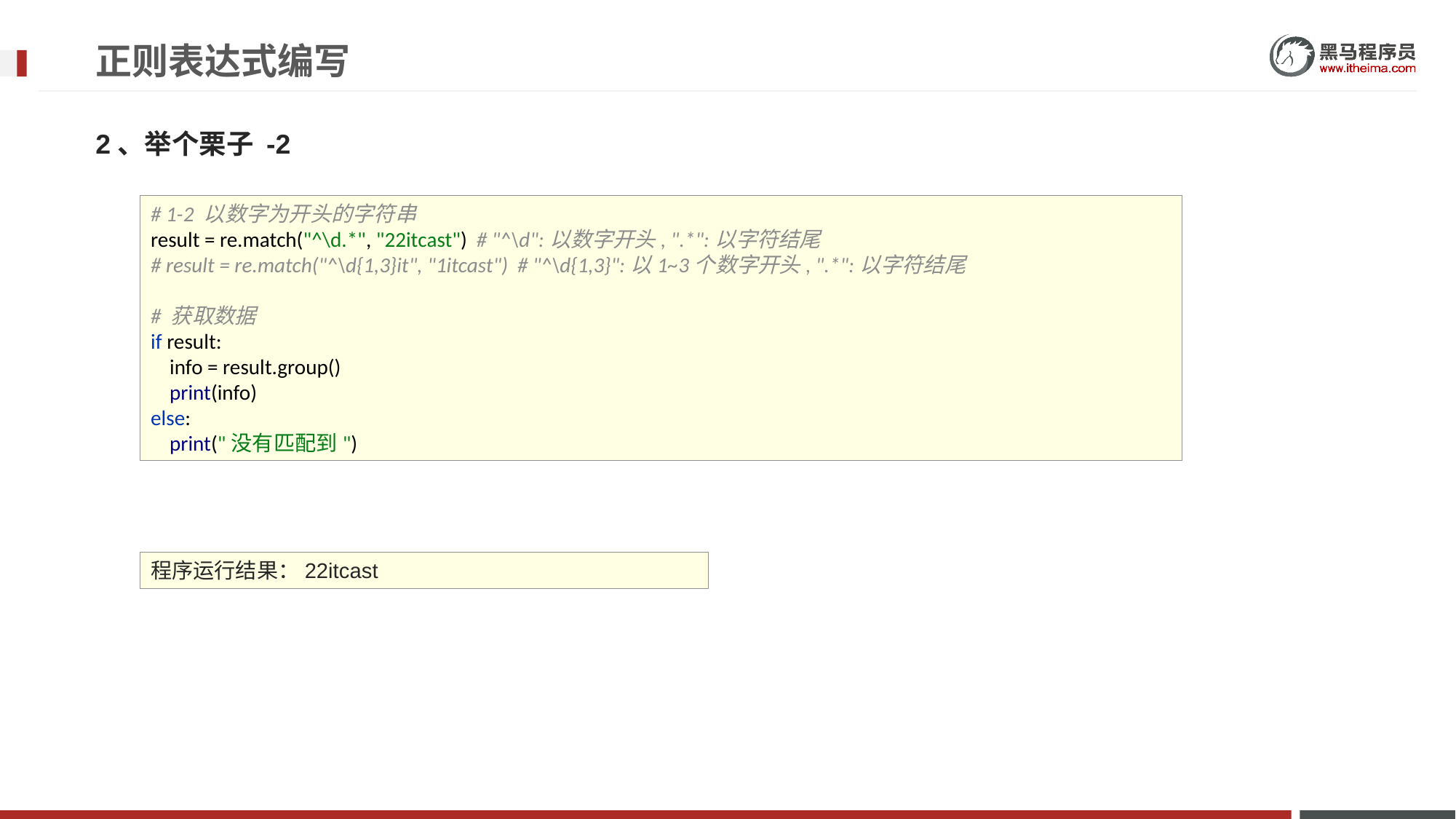

# 正则表达式编写
2、举个栗子 -2
# 1-2 以数字为开头的字符串 result = re.match("^\d.*", "22itcast")  # "^\d":以数字开头, ".*":以字符结尾 # result = re.match("^\d{1,3}it", "1itcast")  # "^\d{1,3}":以1~3个数字开头, ".*":以字符结尾 # 获取数据 if result: info = result.group() print(info) else: print("没有匹配到")
程序运行结果：22itcast